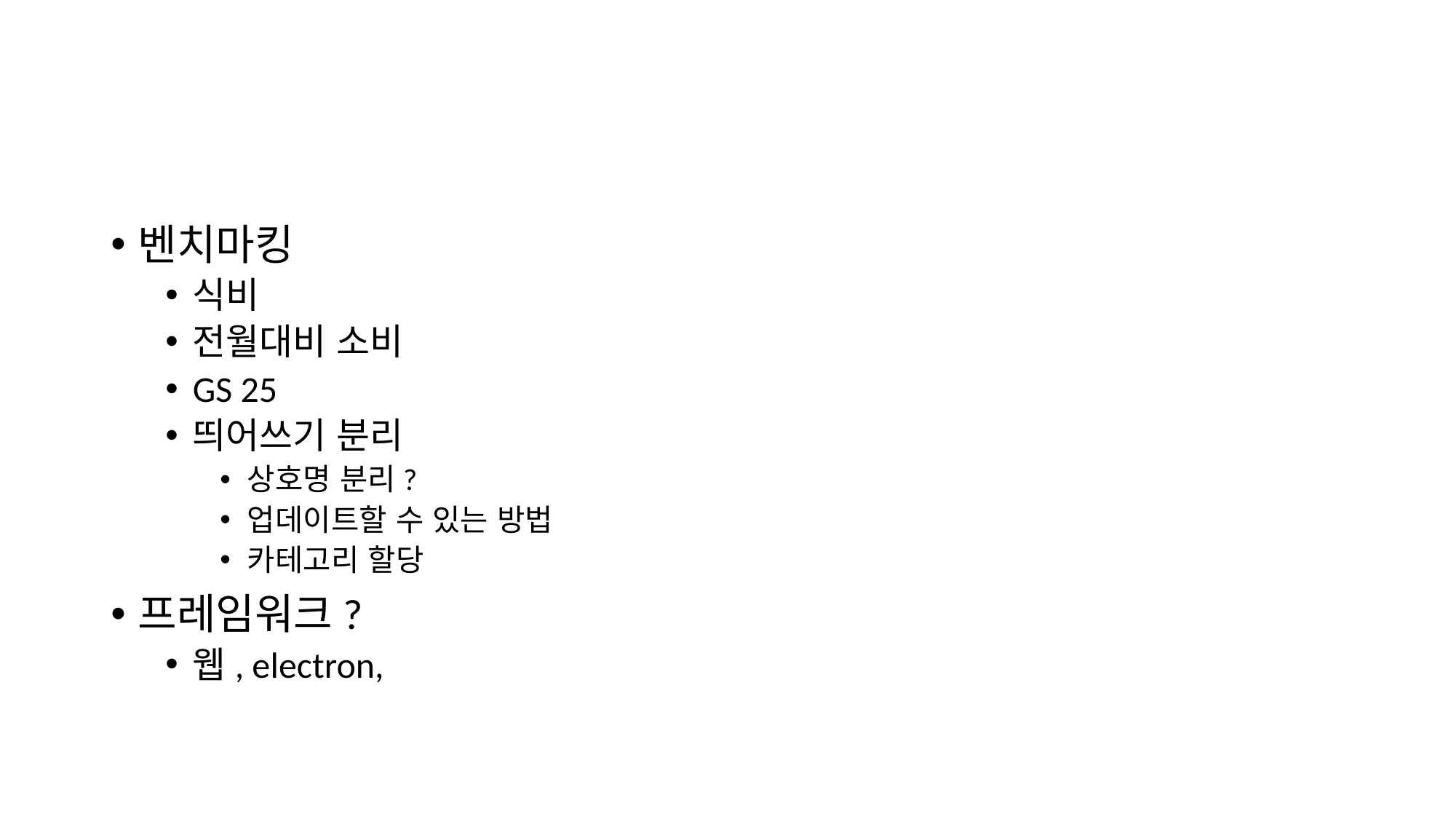

#
벤치마킹
식비
전월대비 소비
GS 25
띄어쓰기 분리
상호명 분리?
업데이트할 수 있는 방법
카테고리 할당
프레임워크?
웹, electron,